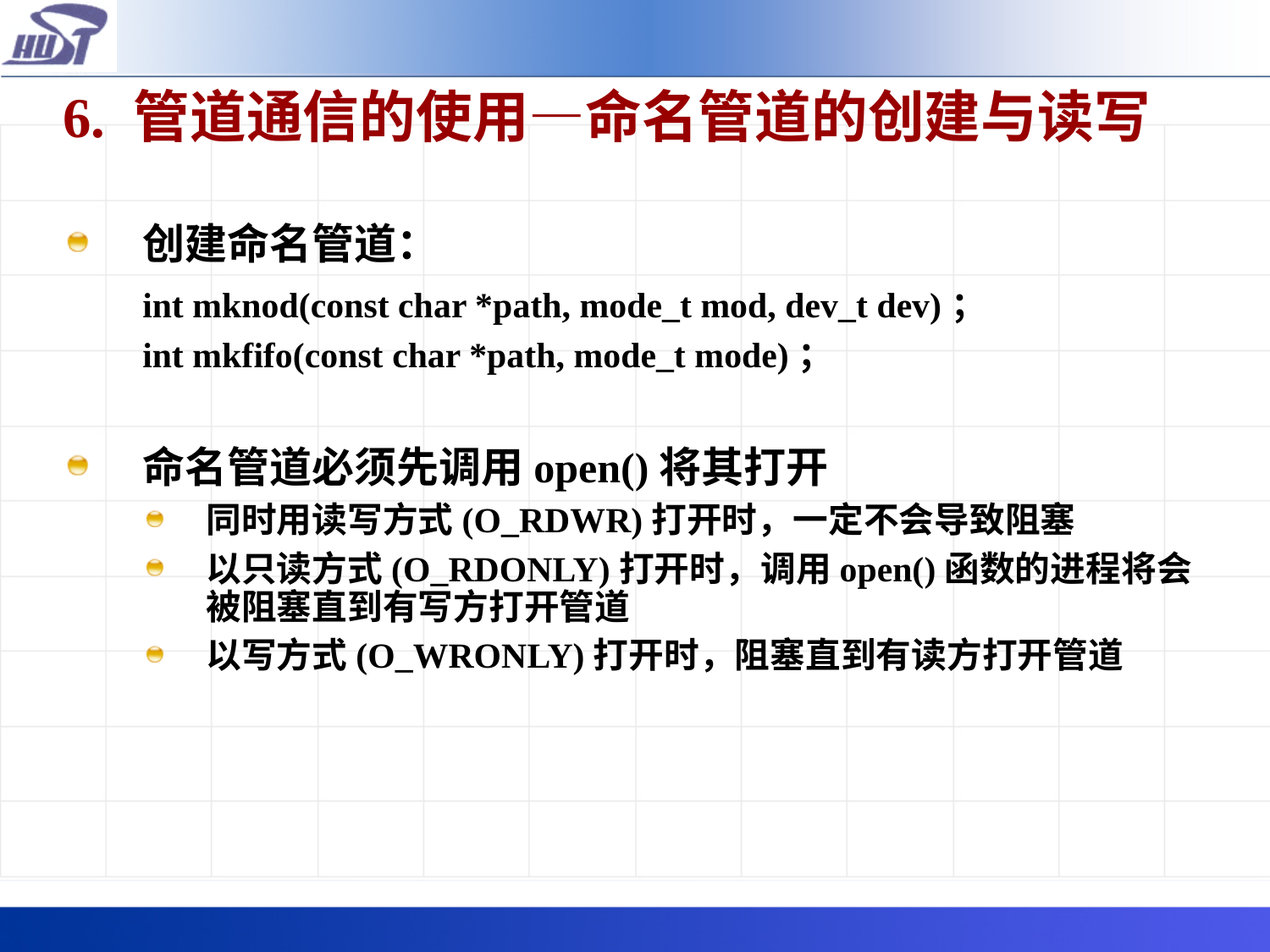

# 6. 管道通信的使用—命名管道的创建与读写
创建命名管道：
	int mknod(const char *path, mode_t mod, dev_t dev)；
	int mkfifo(const char *path, mode_t mode)；

命名管道必须先调用open()将其打开
同时用读写方式(O_RDWR)打开时，一定不会导致阻塞
以只读方式(O_RDONLY)打开时，调用open()函数的进程将会被阻塞直到有写方打开管道
以写方式(O_WRONLY)打开时，阻塞直到有读方打开管道